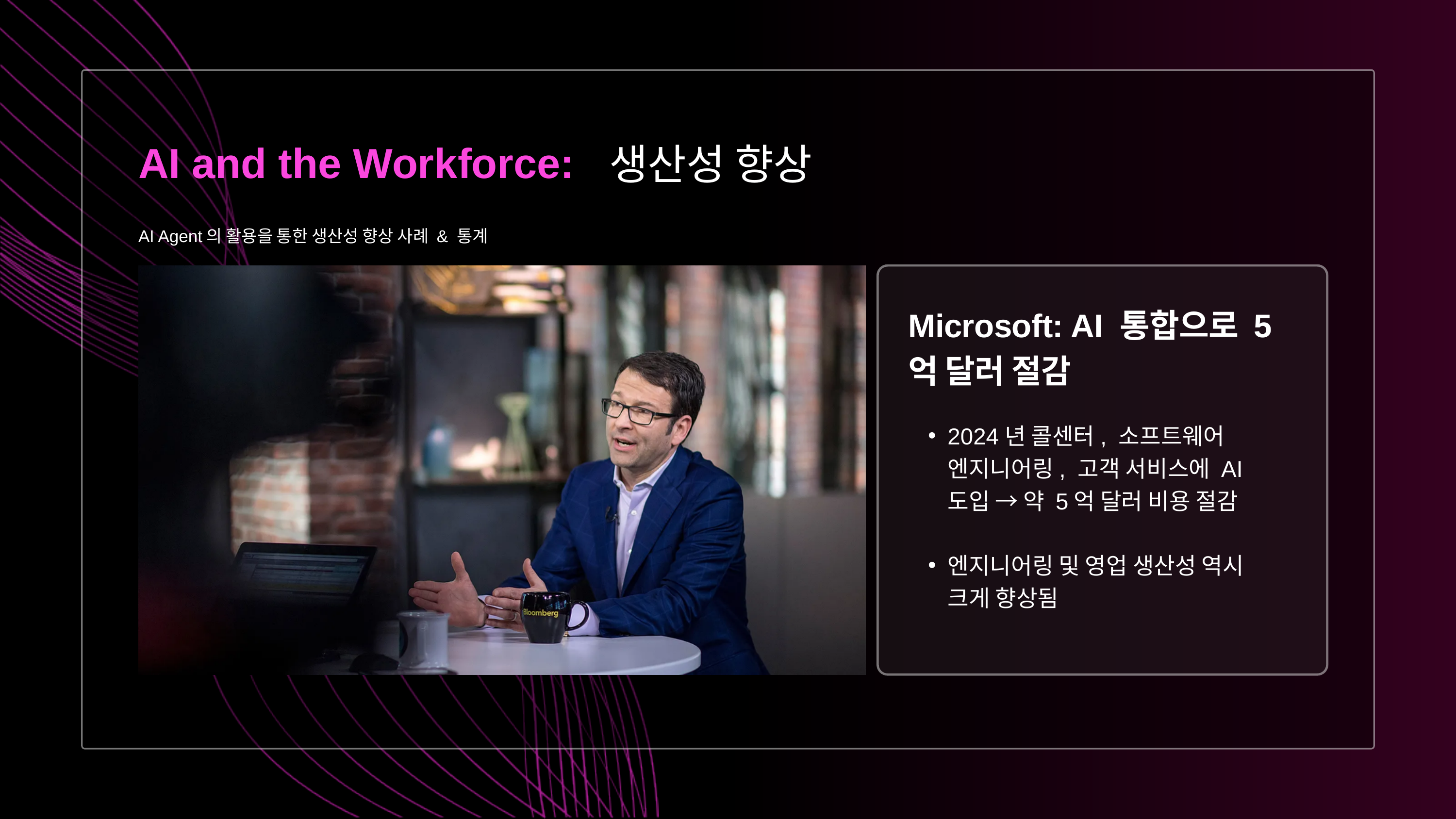

생산성 향상
AI and the Workforce:
AI Agent의 활용을 통한 생산성 향상 사례 & 통계

Microsoft: AI 통합으로 5억 달러 절감
2024년 콜센터, 소프트웨어 엔지니어링, 고객 서비스에 AI 도입 → 약 5억 달러 비용 절감

엔지니어링 및 영업 생산성 역시 크게 향상됨